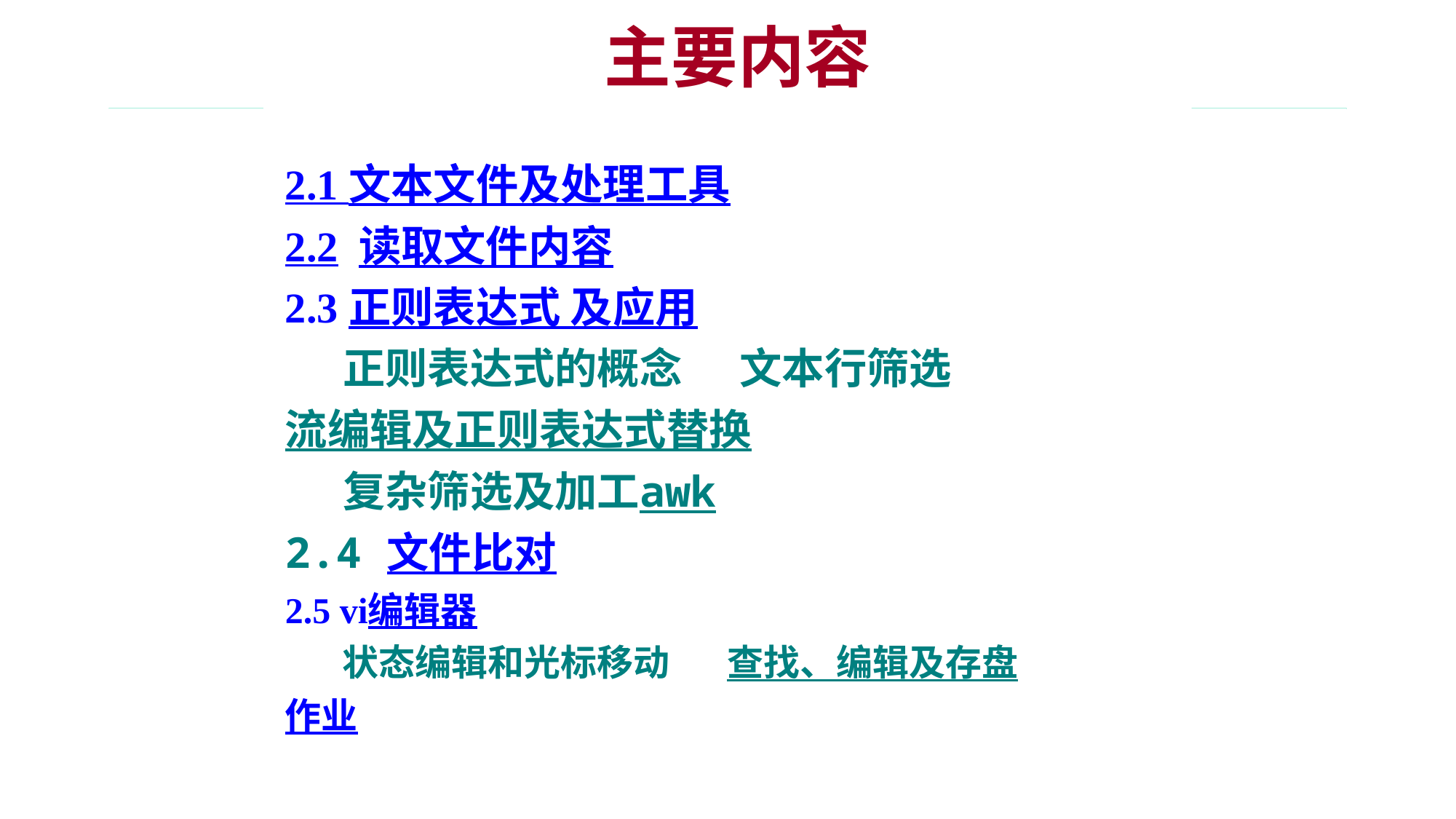

主要内容
# 2.1 文本文件及处理工具 2.2 读取文件内容 2.3 正则表达式 及应用 正则表达式的概念 文本行筛选 流编辑及正则表达式替换 复杂筛选及加工awk 2.4 文件比对 2.5 vi编辑器 状态编辑和光标移动 查找、编辑及存盘 作业